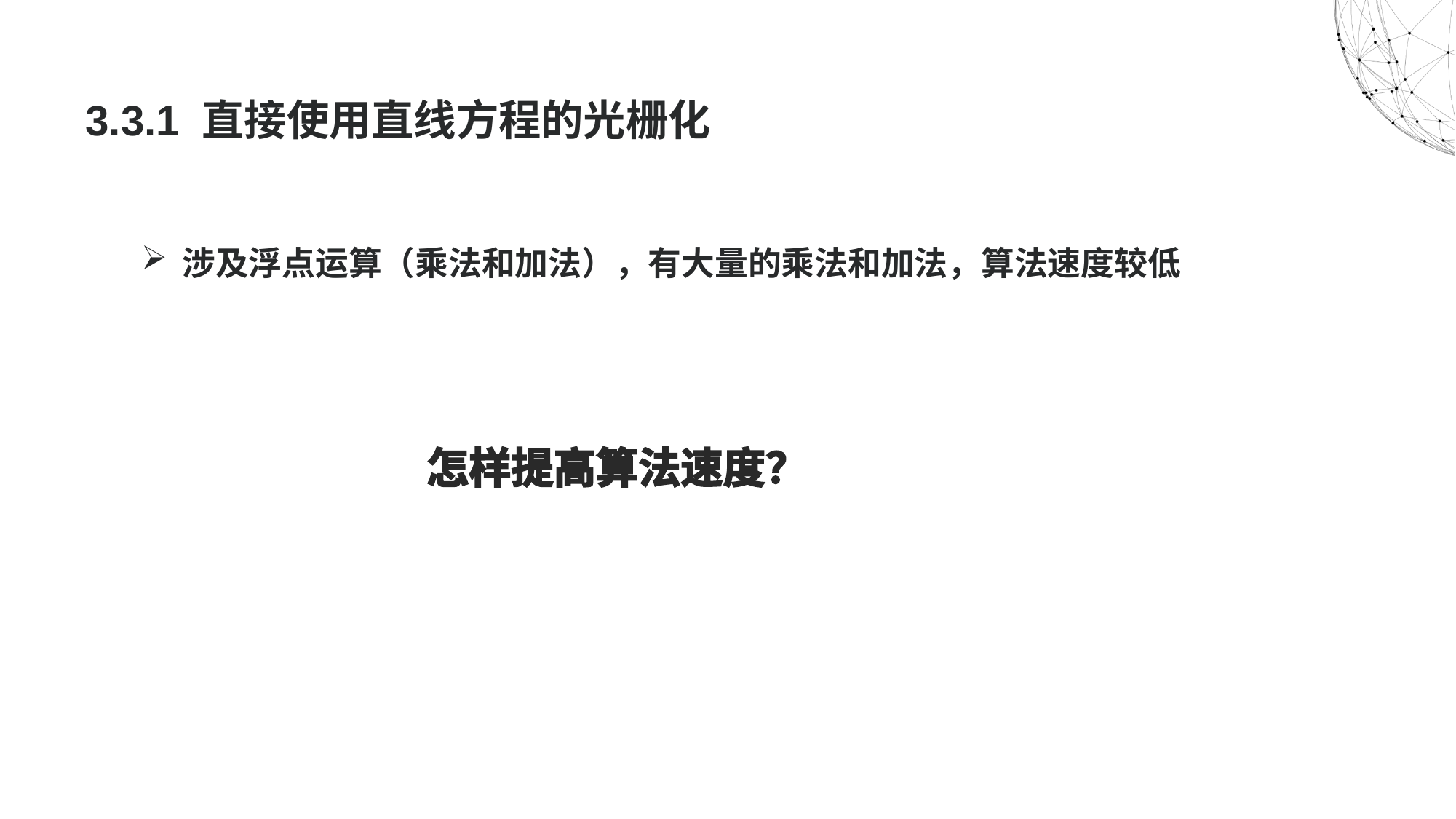

3.3.1 直接使用直线方程的光栅化

涉及浮点运算（乘法和加法），有大量的乘法和加法，算法速度较低

怎样提高算法速度？